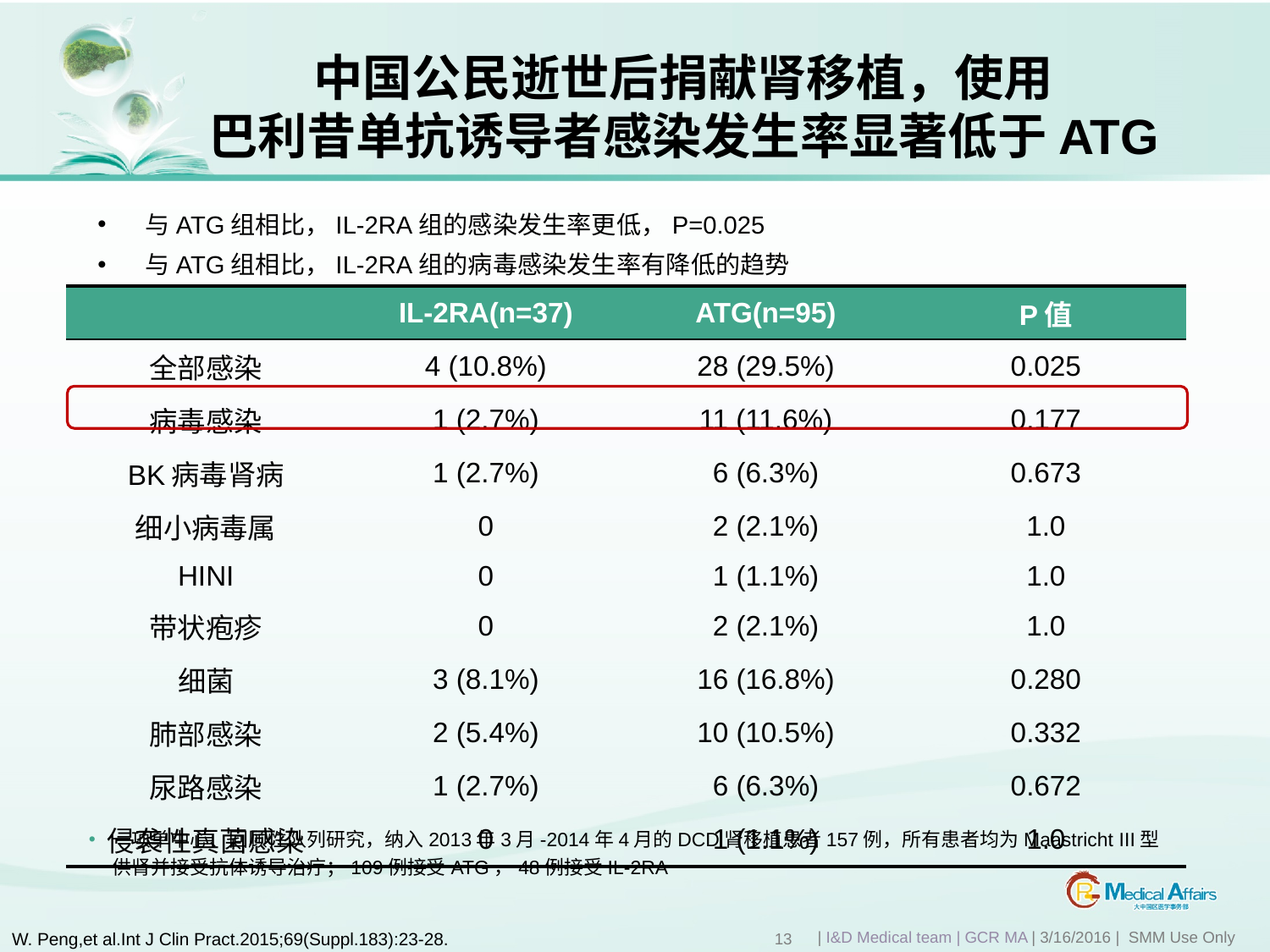

中国公民逝世后捐献肾移植，使用
巴利昔单抗诱导者感染发生率显著低于ATG
与ATG组相比，IL-2RA组的感染发生率更低，P=0.025
与ATG组相比，IL-2RA组的病毒感染发生率有降低的趋势
|  | IL-2RA(n=37) | ATG(n=95) | P值 |
| --- | --- | --- | --- |
| 全部感染 | 4 (10.8%) | 28 (29.5%) | 0.025 |
| 病毒感染 | 1 (2.7%) | 11 (11.6%) | 0.177 |
| BK病毒肾病 | 1 (2.7%) | 6 (6.3%) | 0.673 |
| 细小病毒属 | 0 | 2 (2.1%) | 1.0 |
| HINI | 0 | 1 (1.1%) | 1.0 |
| 带状疱疹 | 0 | 2 (2.1%) | 1.0 |
| 细菌 | 3 (8.1%) | 16 (16.8%) | 0.280 |
| 肺部感染 | 2 (5.4%) | 10 (10.5%) | 0.332 |
| 尿路感染 | 1 (2.7%) | 6 (6.3%) | 0.672 |
| 侵袭性真菌感染 | 0 | 1 (1.1%) | 1.0 |

一项单中心、回顾性队列研究，纳入2013年3月-2014年4月的DCD肾移植患者157例，所有患者均为Maastricht III型供肾并接受抗体诱导治疗；109例接受ATG，48例接受IL-2RA
W. Peng,et al.Int J Clin Pract.2015;69(Suppl.183):23-28.